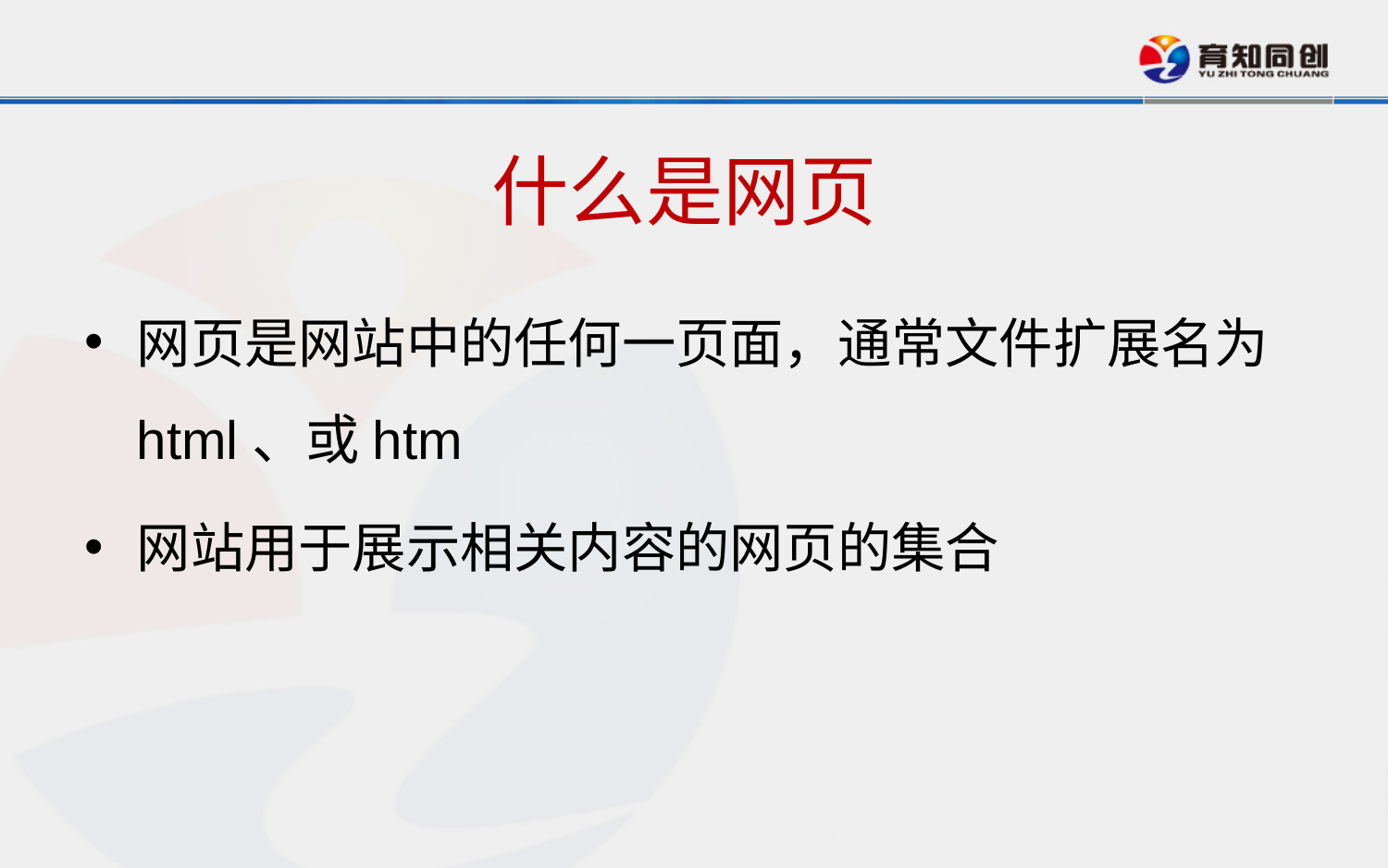

# 什么是网页
网页是网站中的任何一页面，通常文件扩展名为html、或htm
网站用于展示相关内容的网页的集合